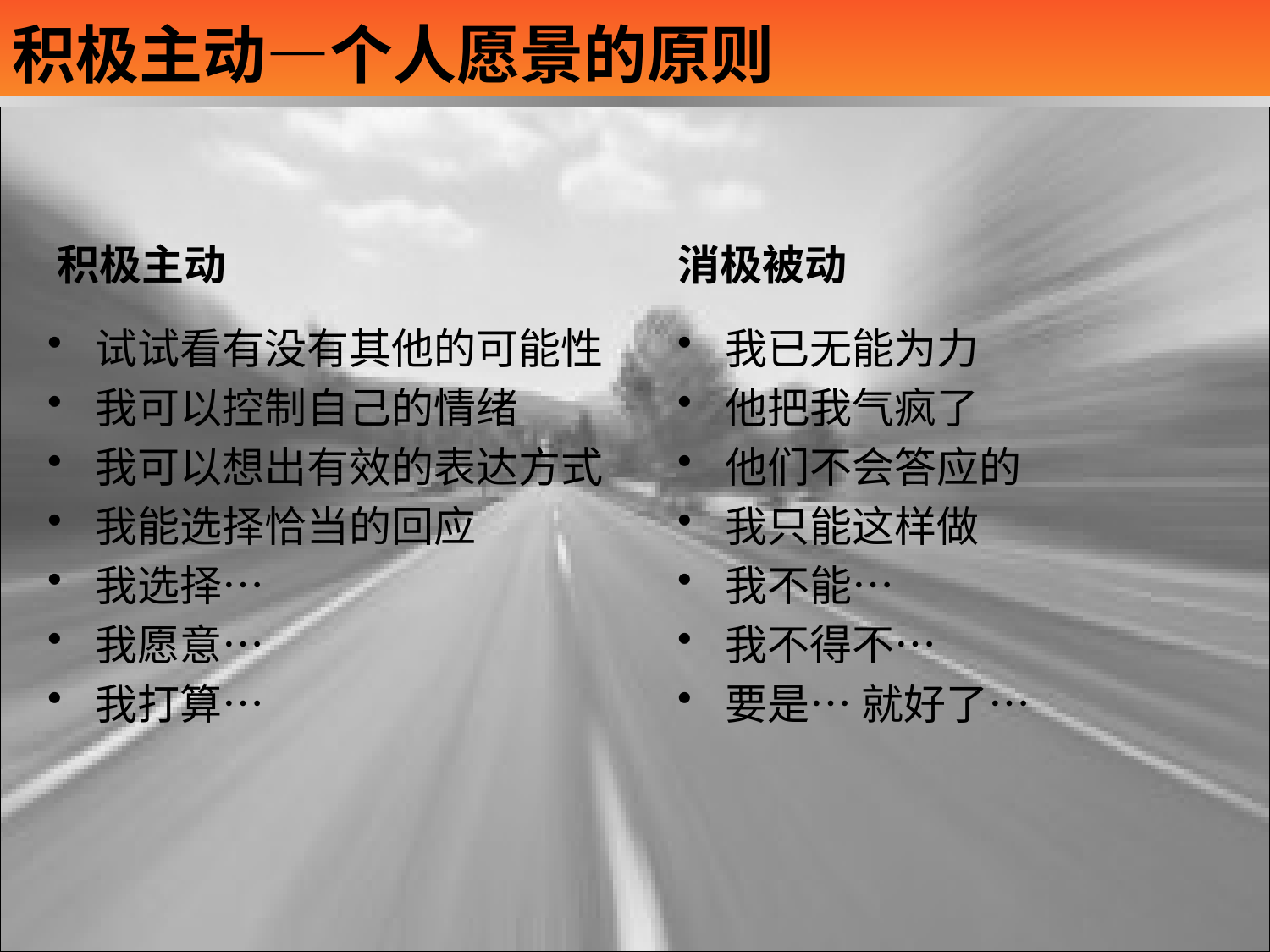

# 积极主动—个人愿景的原则
积极主动
消极被动
试试看有没有其他的可能性
我可以控制自己的情绪
我可以想出有效的表达方式
我能选择恰当的回应
我选择…
我愿意…
我打算…
我已无能为力
他把我气疯了
他们不会答应的
我只能这样做
我不能…
我不得不…
要是… 就好了…